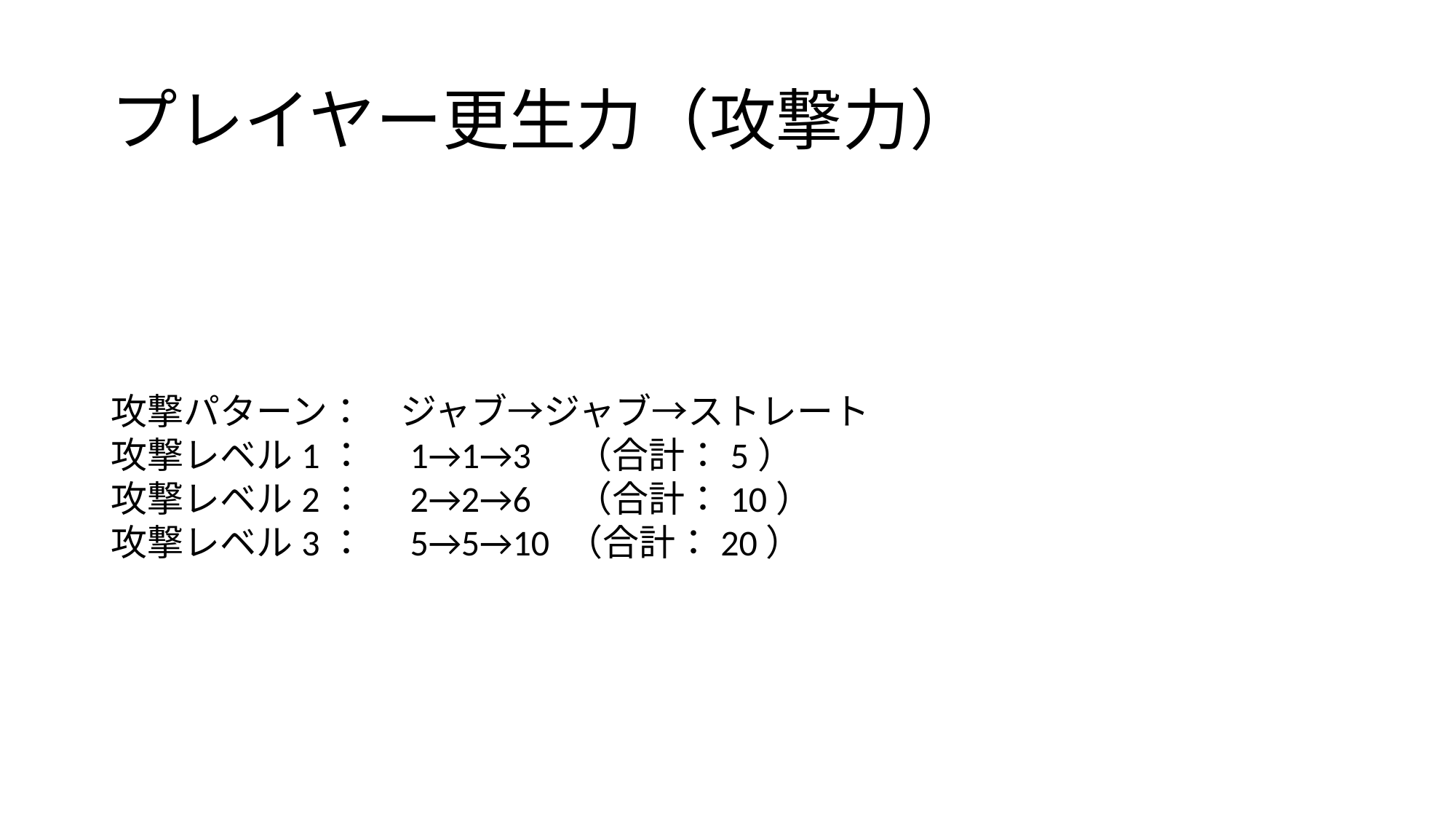

# プレイヤー更生力（攻撃力）
攻撃パターン：　ジャブ→ジャブ→ストレート
攻撃レベル1：　1→1→3　（合計：5）
攻撃レベル2：　2→2→6　（合計：10）
攻撃レベル3：　5→5→10 （合計：20）